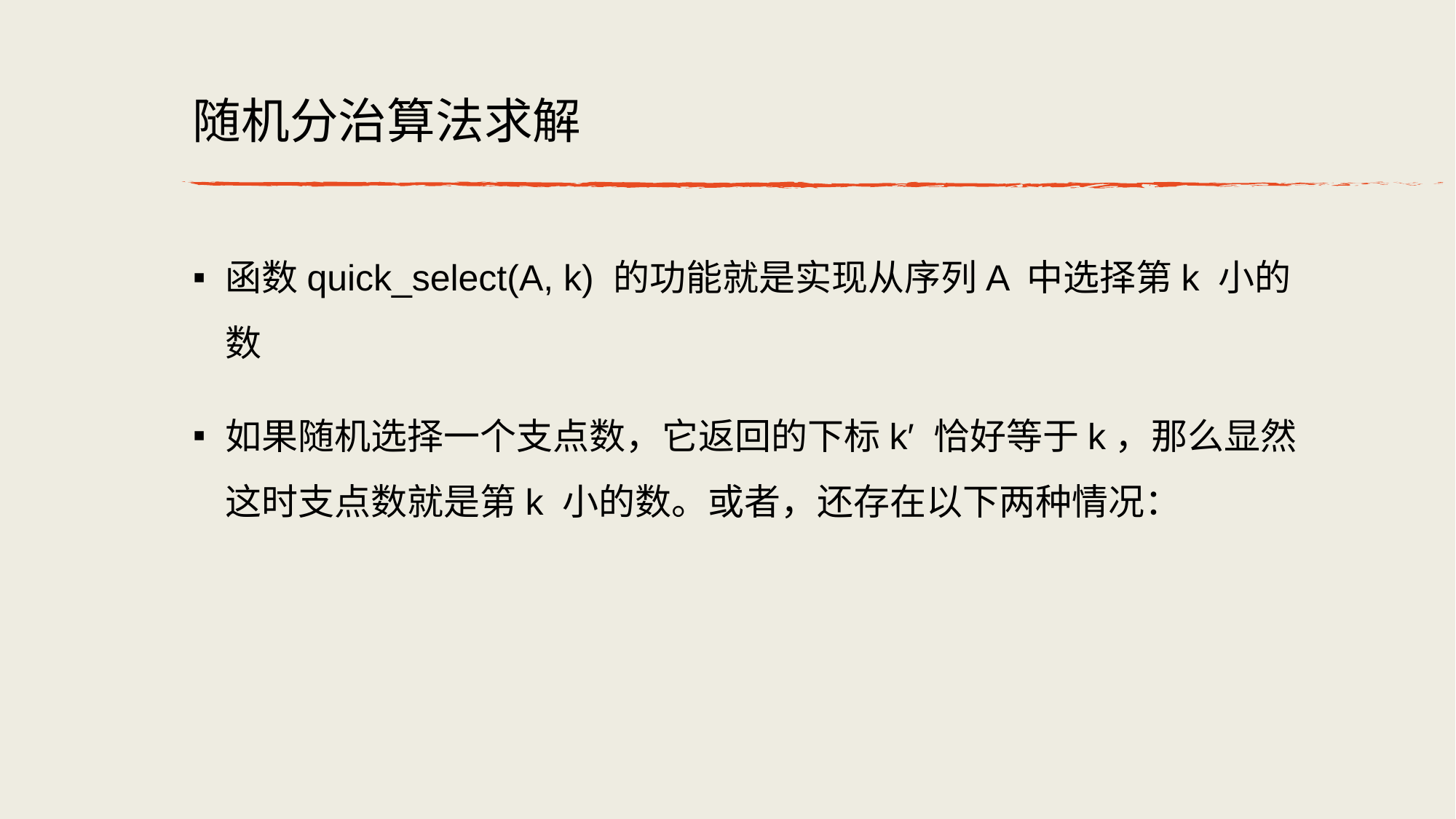

# 随机分治算法求解
函数quick_select(A, k) 的功能就是实现从序列A 中选择第k ⼩的数
如果随机选择⼀个⽀点数，它返回的下标k′ 恰好等于k，那么显然这时⽀点数就是第k ⼩的数。或者，还存在以下两种情况：